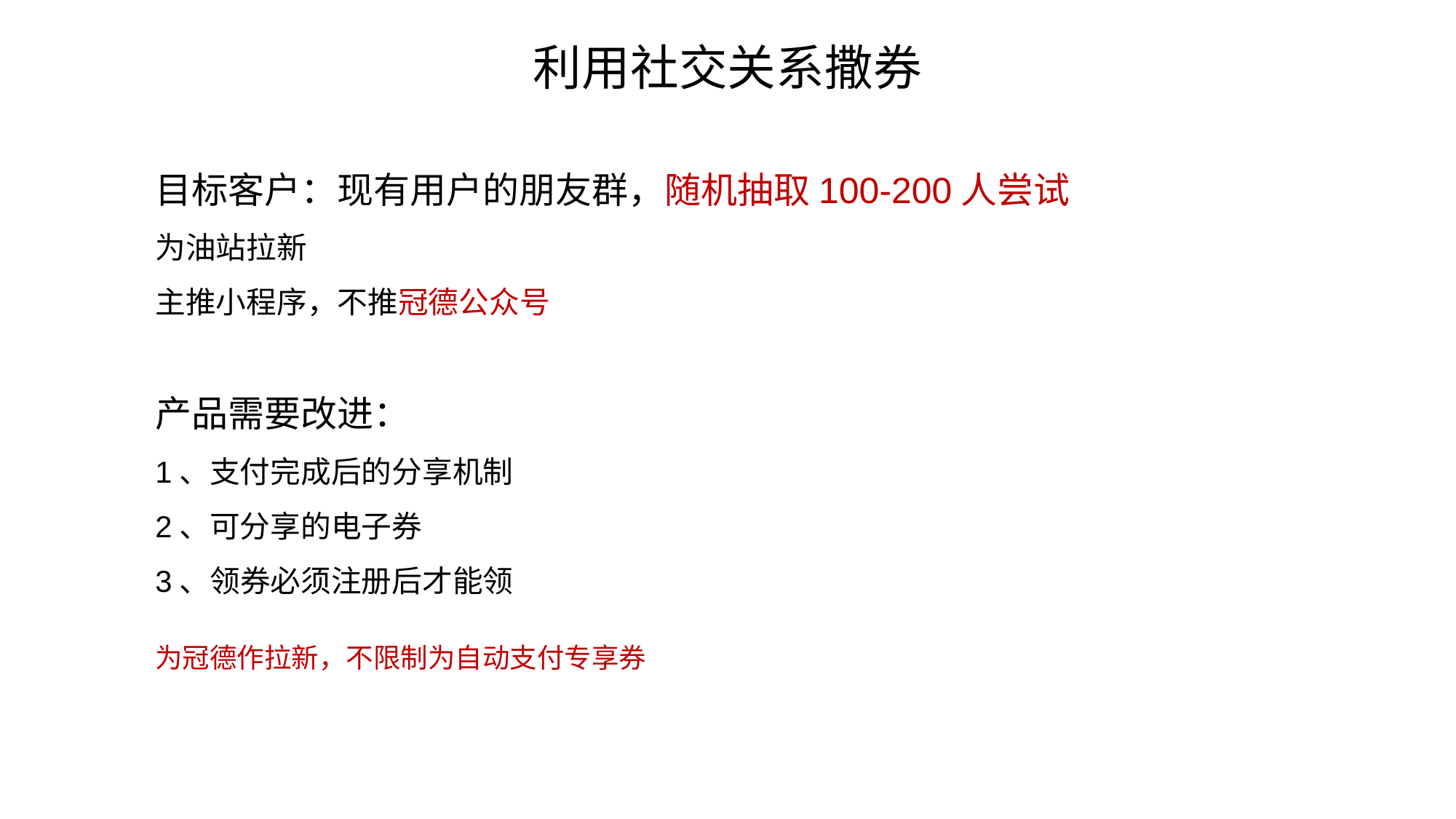

利用社交关系撒券
目标客户：现有用户的朋友群，随机抽取100-200人尝试
为油站拉新
主推小程序，不推冠德公众号
产品需要改进：
1、支付完成后的分享机制
2、可分享的电子券
3、领券必须注册后才能领
为冠德作拉新，不限制为自动支付专享券